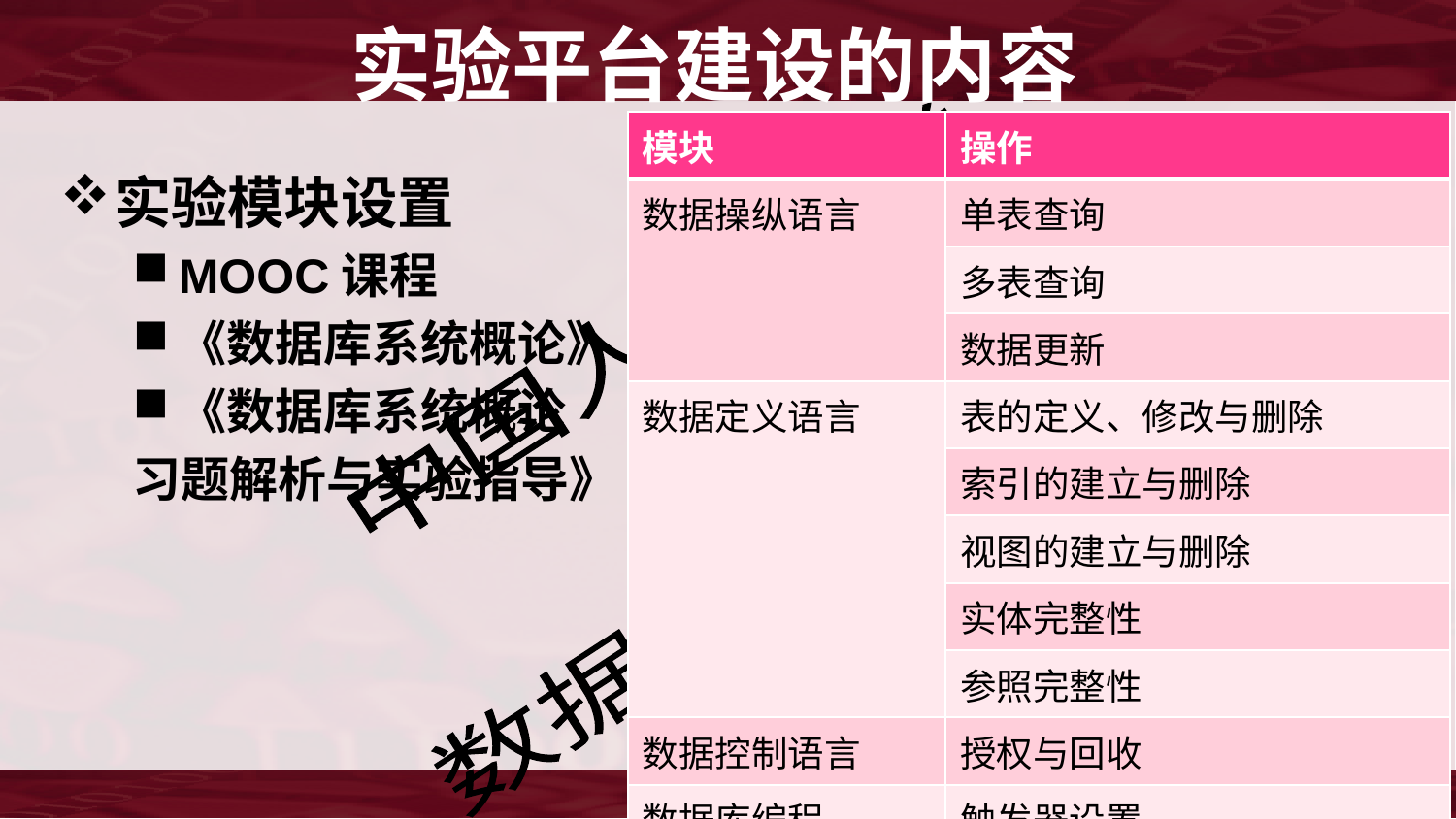

# 实验平台建设的内容
| 模块 | 操作 |
| --- | --- |
| 数据操纵语言 | 单表查询 |
|  | 多表查询 |
|  | 数据更新 |
| 数据定义语言 | 表的定义、修改与删除 |
|  | 索引的建立与删除 |
|  | 视图的建立与删除 |
|  | 实体完整性 |
|  | 参照完整性 |
| 数据控制语言 | 授权与回收 |
| 数据库编程 | 触发器设置 |
|  | 存储过程 |
实验模块设置
MOOC课程
《数据库系统概论》
《数据库系统概论
习题解析与实验指导》